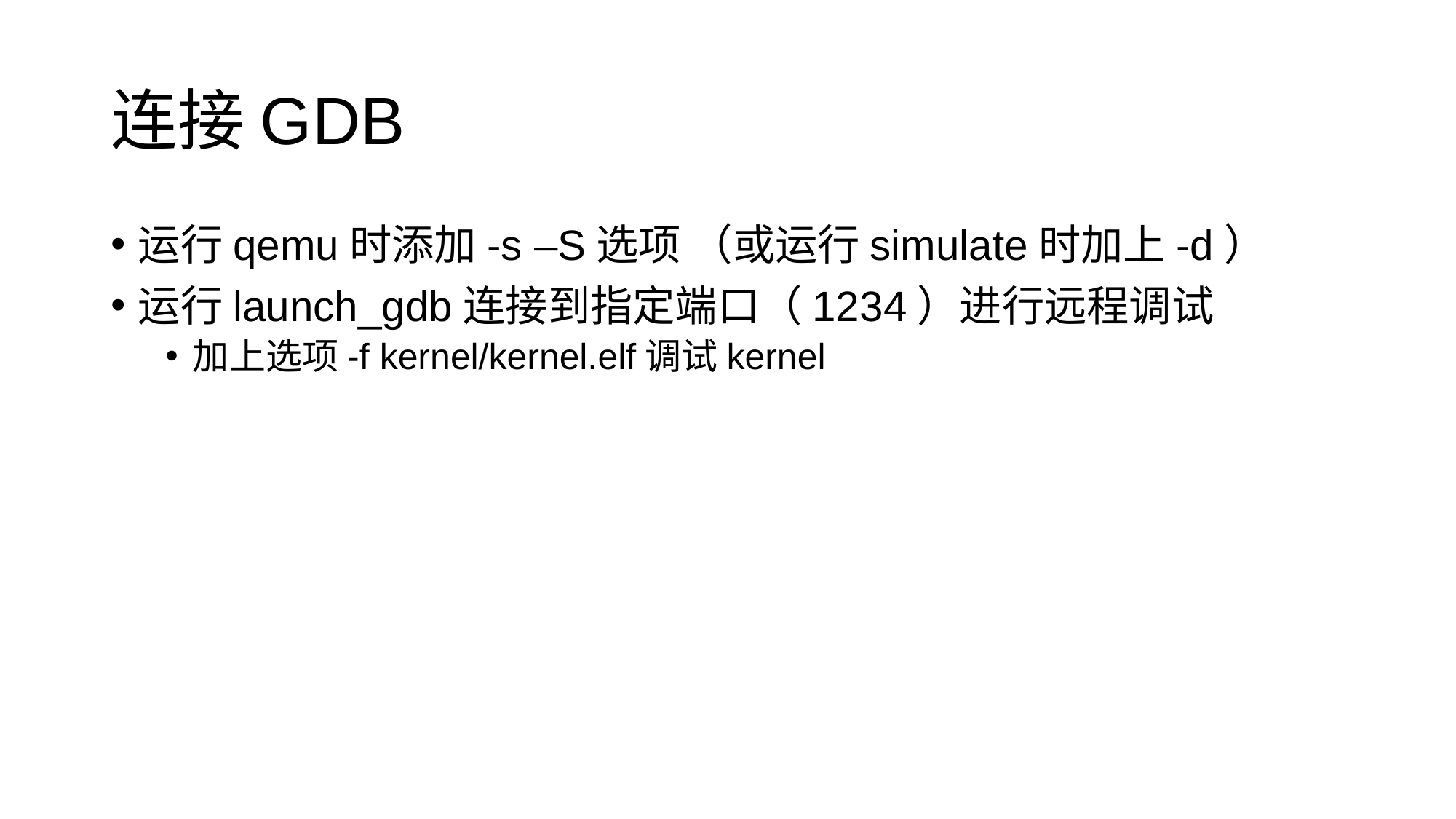

# 连接GDB
运行qemu时添加-s –S选项 （或运行simulate时加上-d）
运行launch_gdb连接到指定端口（1234）进行远程调试
加上选项-f kernel/kernel.elf调试kernel